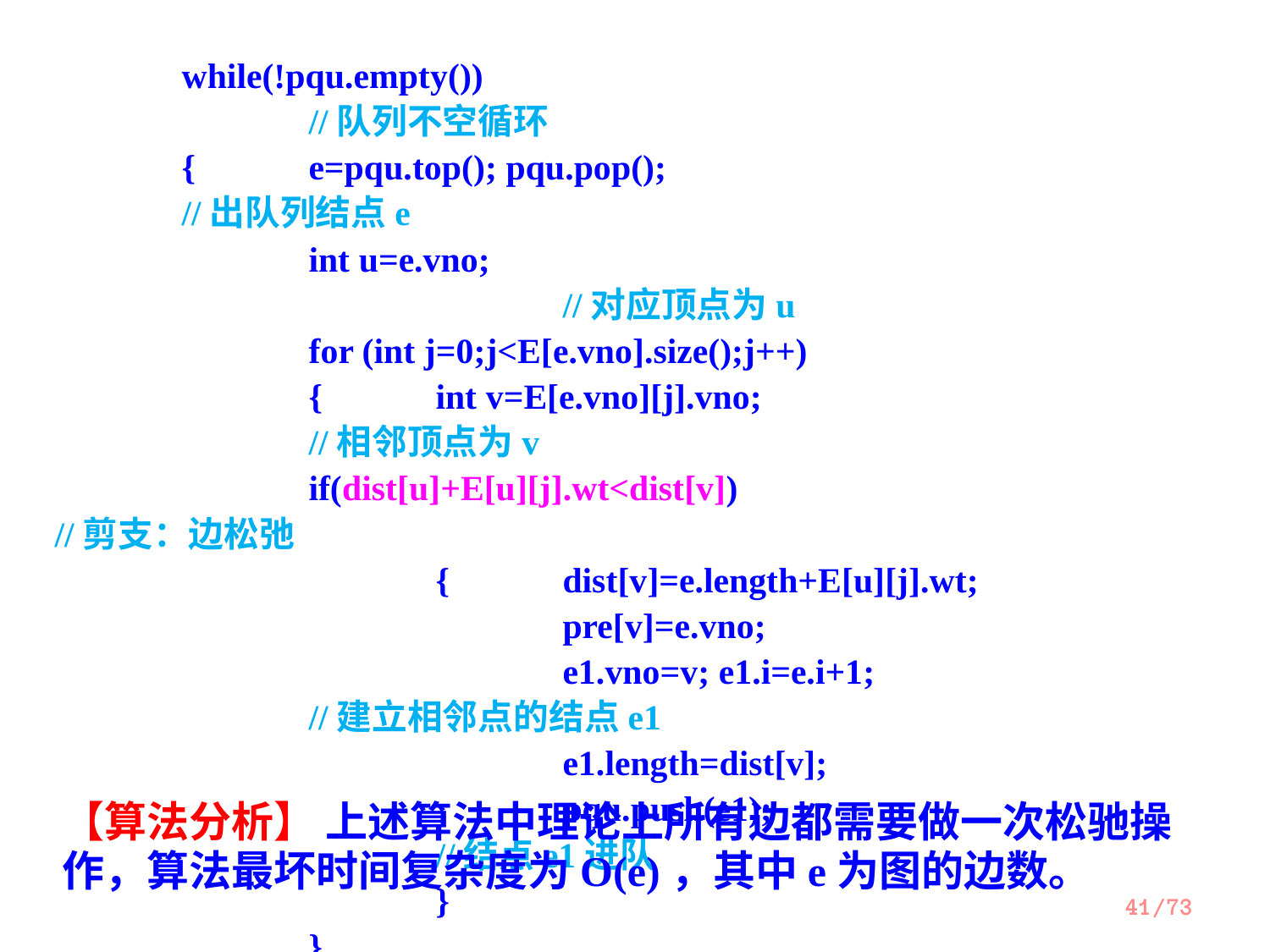

while(!pqu.empty())								//队列不空循环
 	{	e=pqu.top(); pqu.pop();						//出队列结点e
		int u=e.vno;										//对应顶点为u
    		for (int j=0;j<E[e.vno].size();j++)
		{	int v=E[e.vno][j].vno;						//相邻顶点为v
      		if(dist[u]+E[u][j].wt<dist[v])				//剪支：边松弛
			{	dist[v]=e.length+E[u][j].wt;
				pre[v]=e.vno;
				e1.vno=v; e1.i=e.i+1;					//建立相邻点的结点e1
				e1.length=dist[v];
				pqu.push(e1);							//结点e1进队
     			}
		}
	}
}
【算法分析】 上述算法中理论上所有边都需要做一次松驰操作，算法最坏时间复杂度为O(e)，其中e为图的边数。
41/73